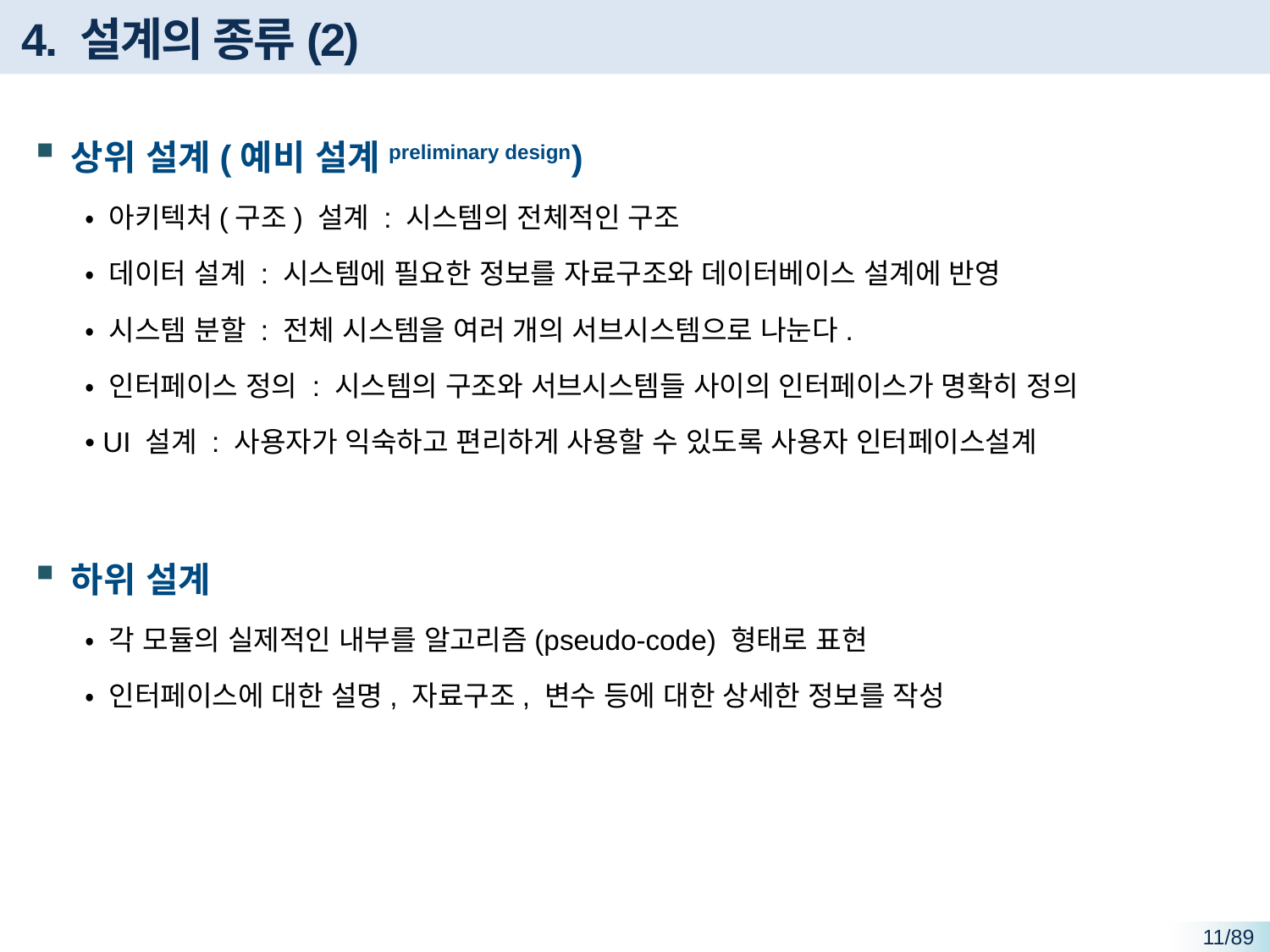

# 4. 설계의 종류(2)
상위 설계(예비 설계preliminary design)
• 아키텍처(구조) 설계 : 시스템의 전체적인 구조
• 데이터 설계 : 시스템에 필요한 정보를 자료구조와 데이터베이스 설계에 반영
• 시스템 분할 : 전체 시스템을 여러 개의 서브시스템으로 나눈다.
• 인터페이스 정의 : 시스템의 구조와 서브시스템들 사이의 인터페이스가 명확히 정의
• UI 설계 : 사용자가 익숙하고 편리하게 사용할 수 있도록 사용자 인터페이스설계

하위 설계
• 각 모듈의 실제적인 내부를 알고리즘(pseudo-code) 형태로 표현
• 인터페이스에 대한 설명, 자료구조, 변수 등에 대한 상세한 정보를 작성